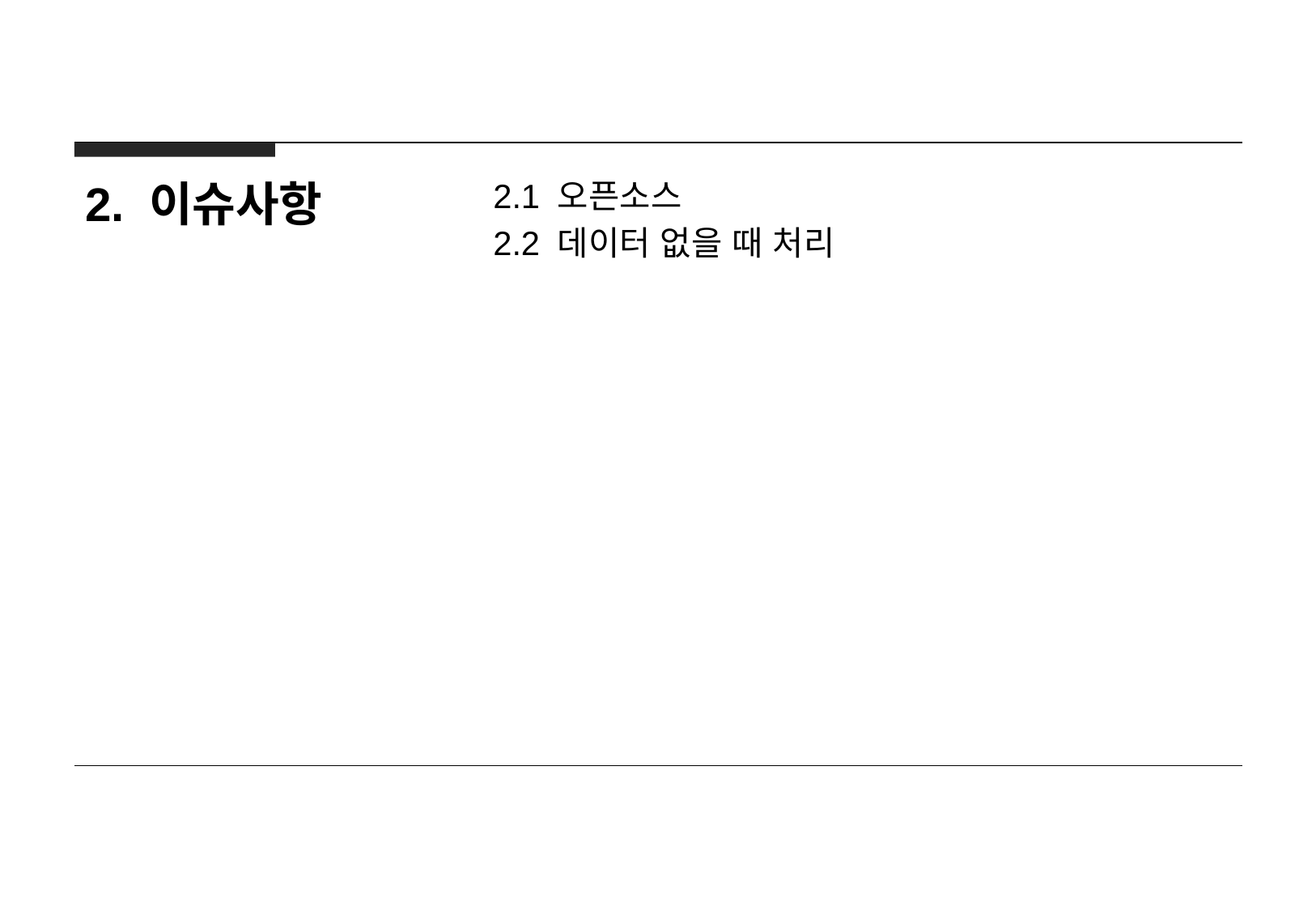

2. 이슈사항
2.1 오픈소스
2.2 데이터 없을 때 처리